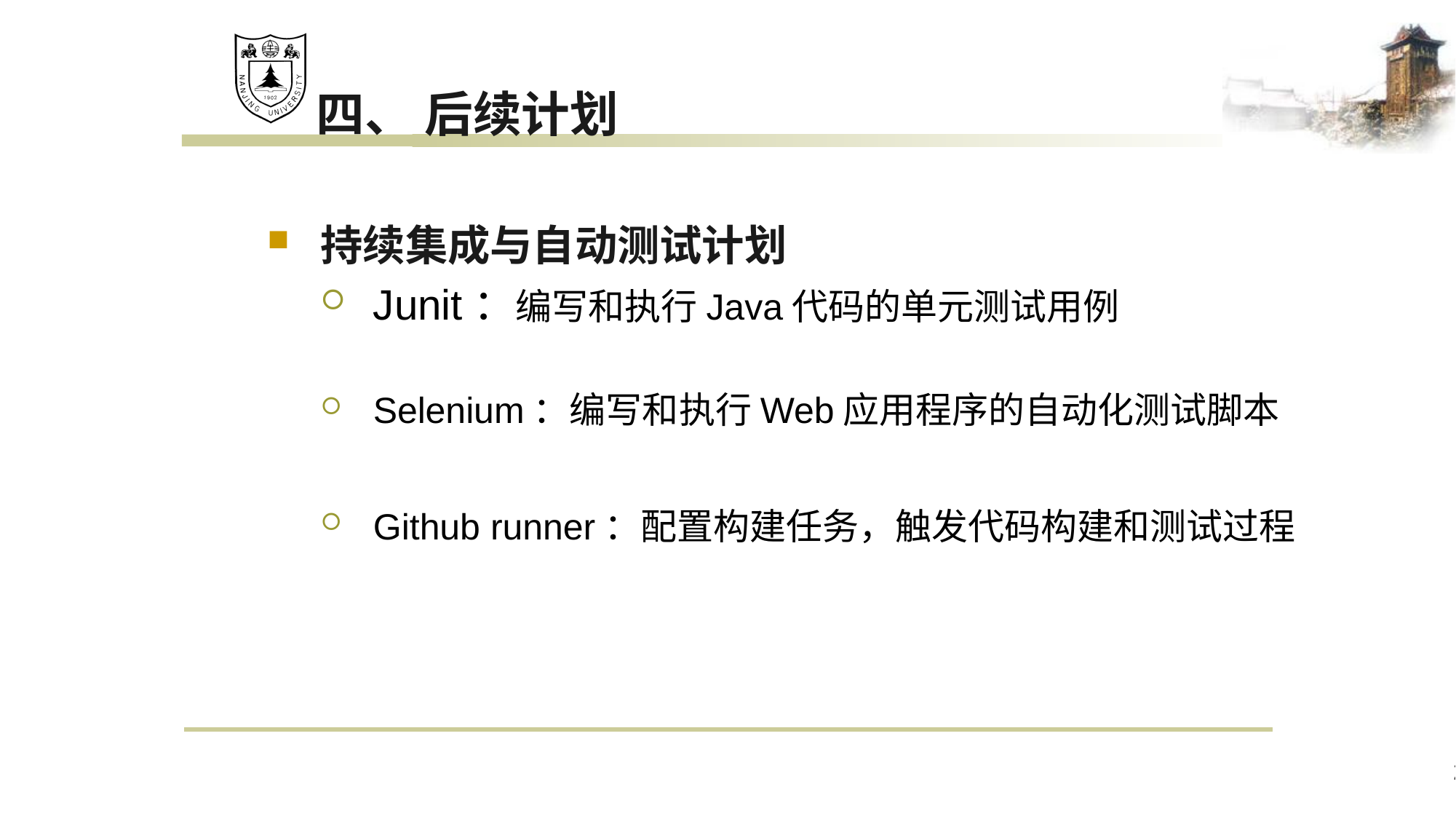

# 四、 后续计划
持续集成与自动测试计划
Junit：编写和执行Java代码的单元测试用例

Selenium：编写和执行Web应用程序的自动化测试脚本

Github runner：配置构建任务，触发代码构建和测试过程

21